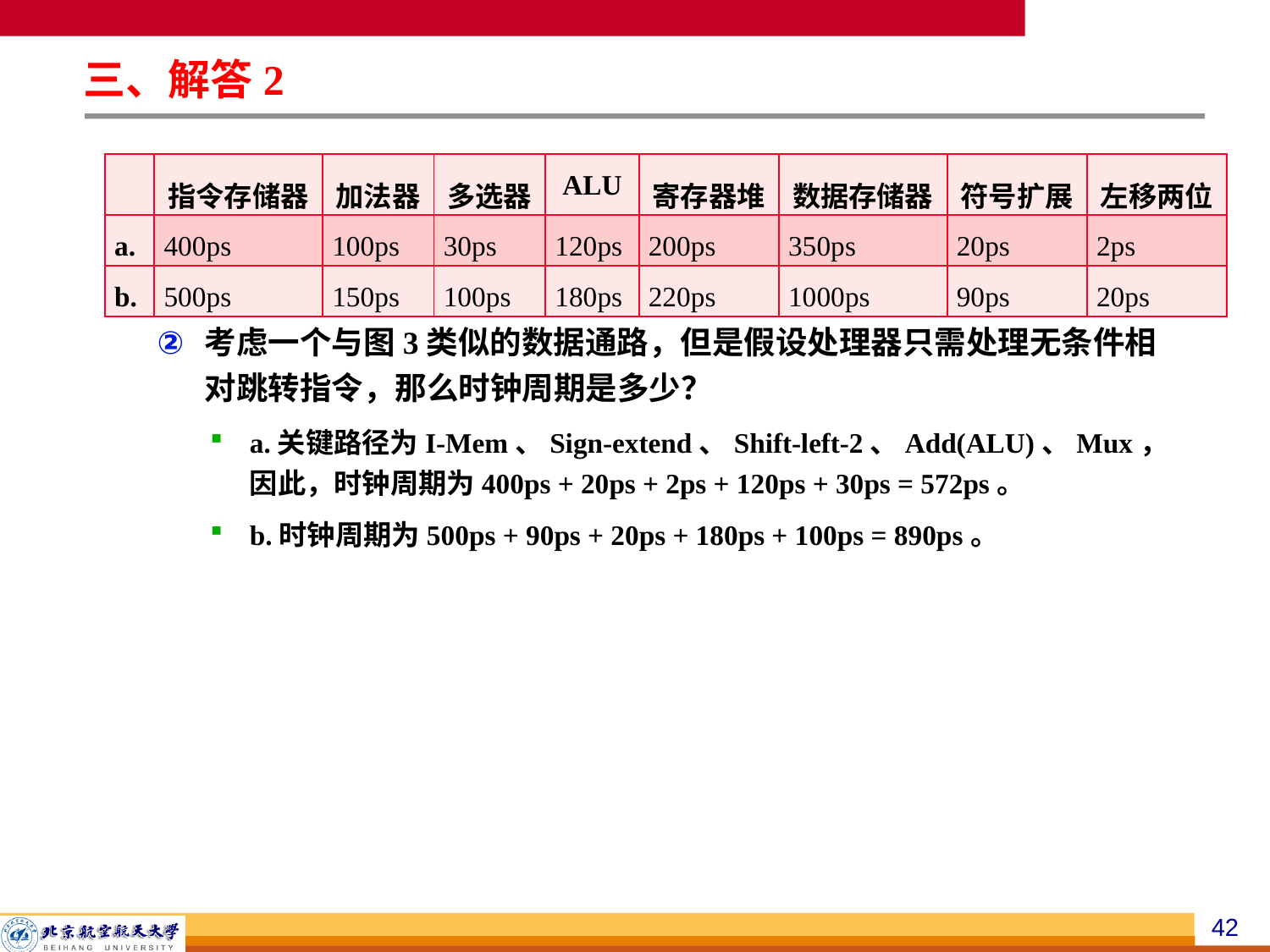

三、解答2

考虑一个与图3类似的数据通路，但是假设处理器只需处理无条件相对跳转指令，那么时钟周期是多少？
a.关键路径为I-Mem、Sign-extend、Shift-left-2、Add(ALU)、Mux，因此，时钟周期为400ps + 20ps + 2ps + 120ps + 30ps = 572ps。
b.时钟周期为500ps + 90ps + 20ps + 180ps + 100ps = 890ps。
|  | 指令存储器 | 加法器 | 多选器 | ALU | 寄存器堆 | 数据存储器 | 符号扩展 | 左移两位 |
| --- | --- | --- | --- | --- | --- | --- | --- | --- |
| a. | 400ps | 100ps | 30ps | 120ps | 200ps | 350ps | 20ps | 2ps |
| b. | 500ps | 150ps | 100ps | 180ps | 220ps | 1000ps | 90ps | 20ps |